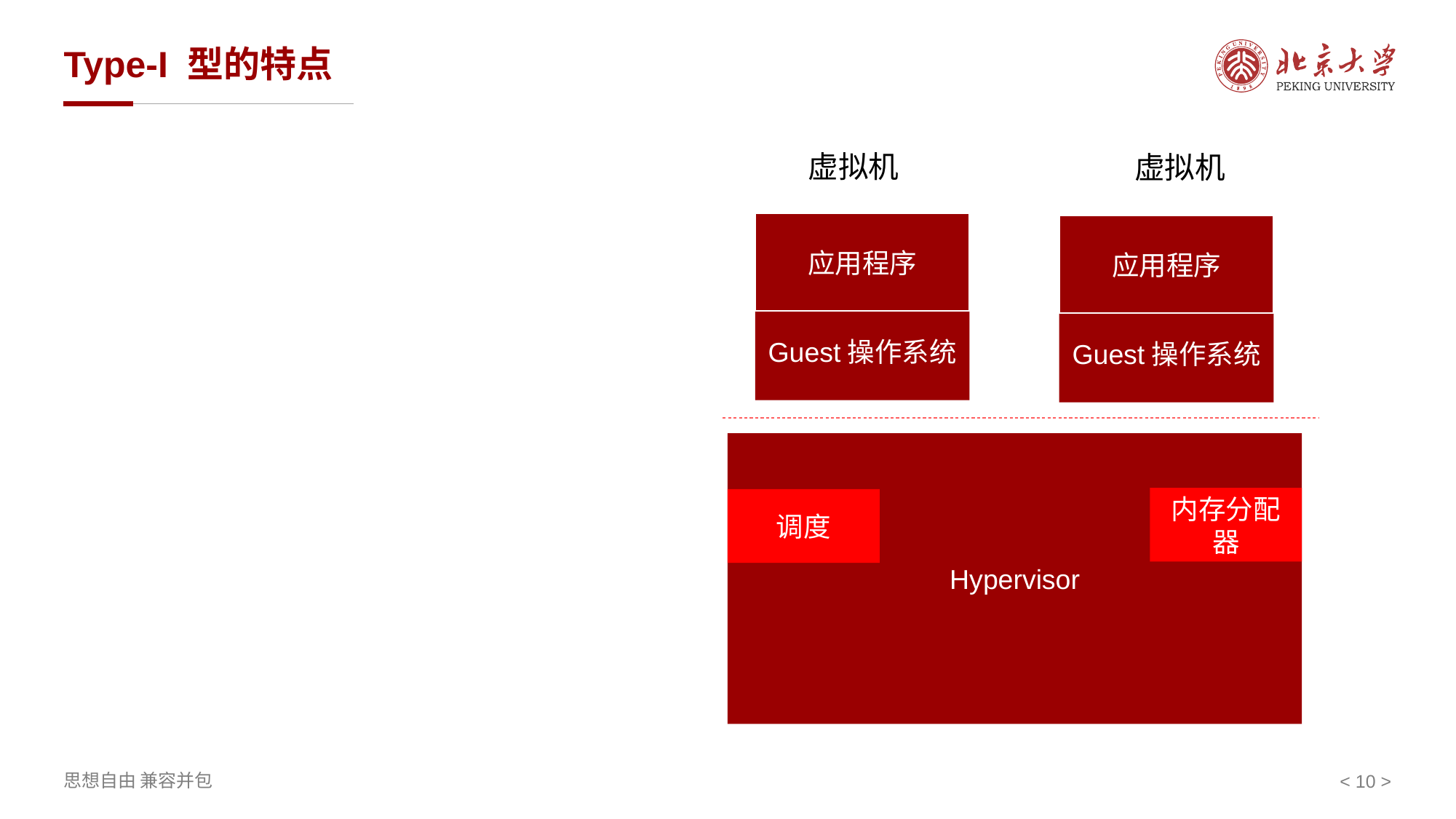

# Type-I 型的特点
虚拟机
虚拟机
应用程序
应用程序
Guest操作系统
Guest操作系统
Hypervisor
内存分配器
调度
< 10 >